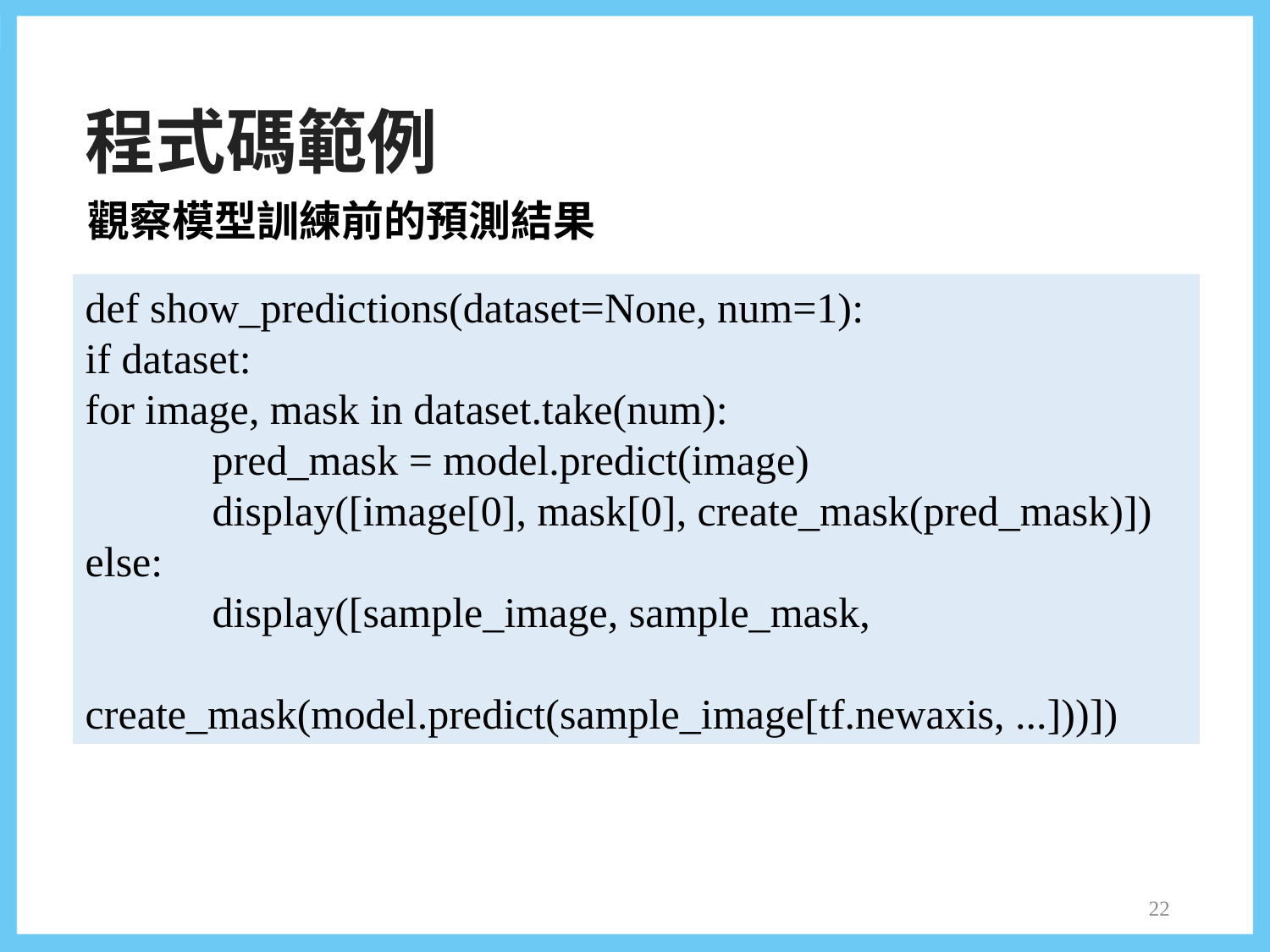

程式碼範例
觀察模型訓練前的預測結果
def show_predictions(dataset=None, num=1):
if dataset:
for image, mask in dataset.take(num):
	pred_mask = model.predict(image)
      	display([image[0], mask[0], create_mask(pred_mask)])
else:
    	display([sample_image, sample_mask,
             create_mask(model.predict(sample_image[tf.newaxis, ...]))])
22